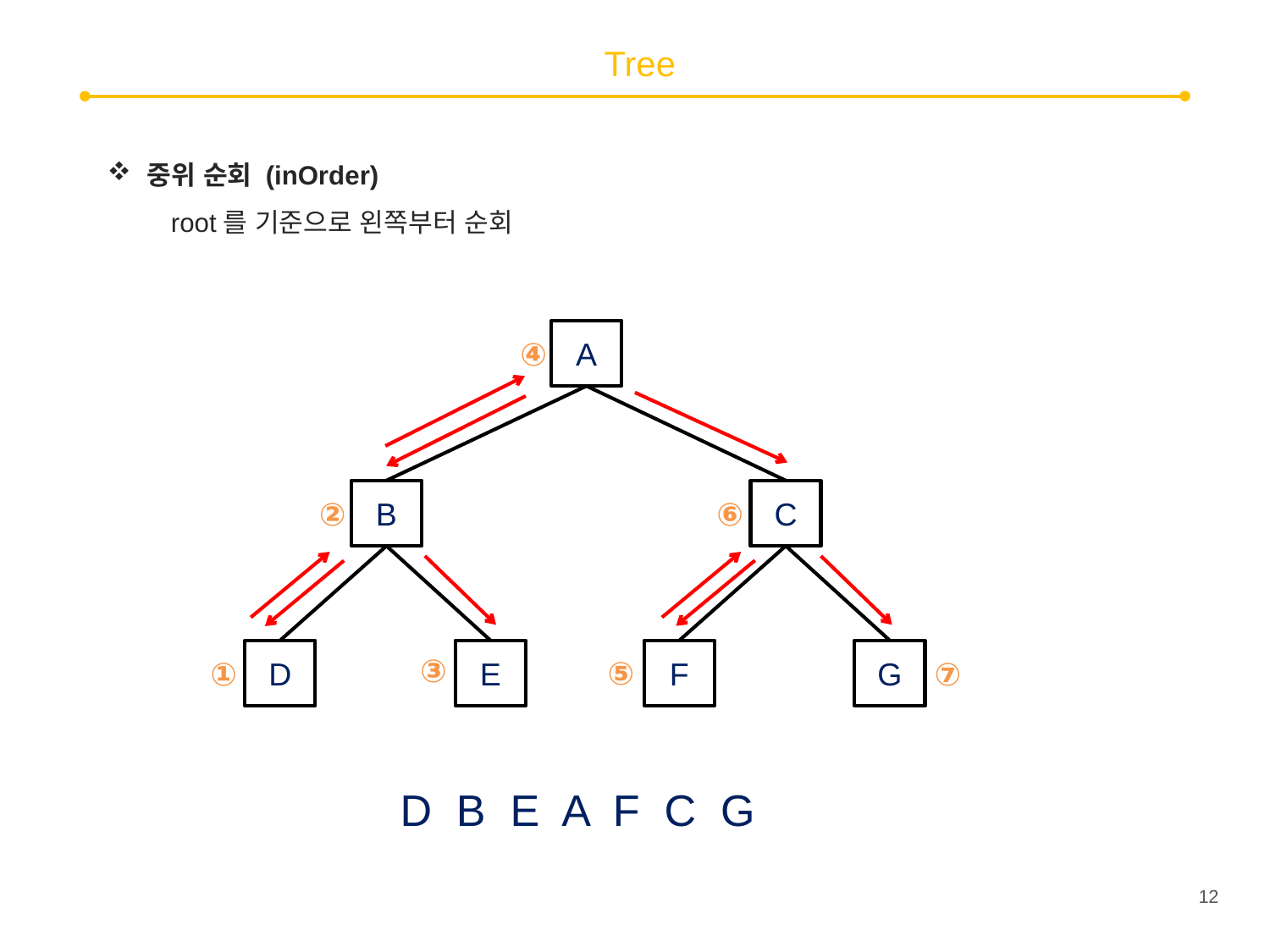

# Tree
중위 순회 (inOrder)
root를 기준으로 왼쪽부터 순회
A
B
C
D
E
F
G
④
②
⑥
③
⑤
①
⑦
D  B  E  A  F  C  G